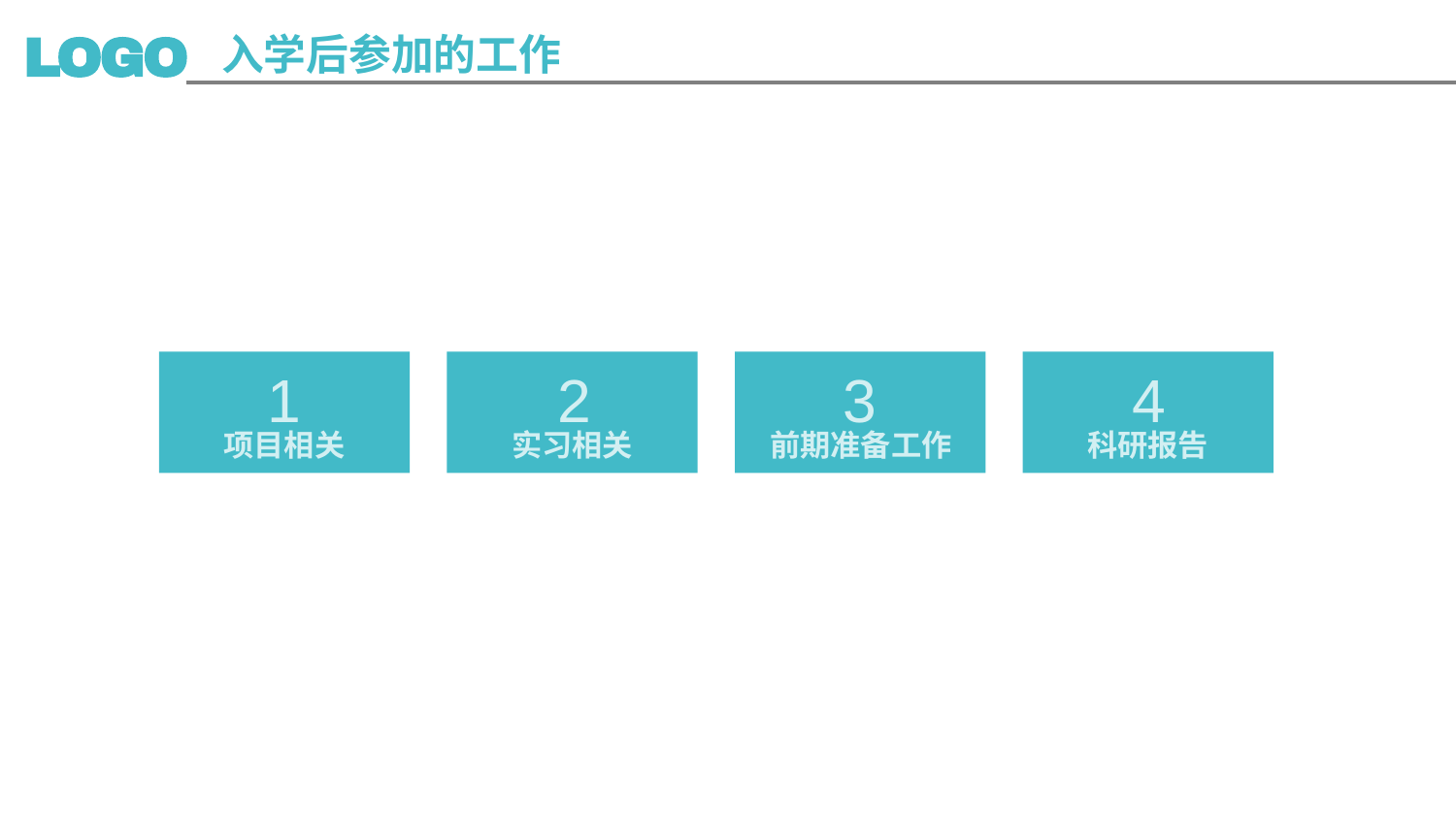

LOGO
入学后参加的工作

1
项目相关

2
实习相关

3
前期准备工作

4
科研报告